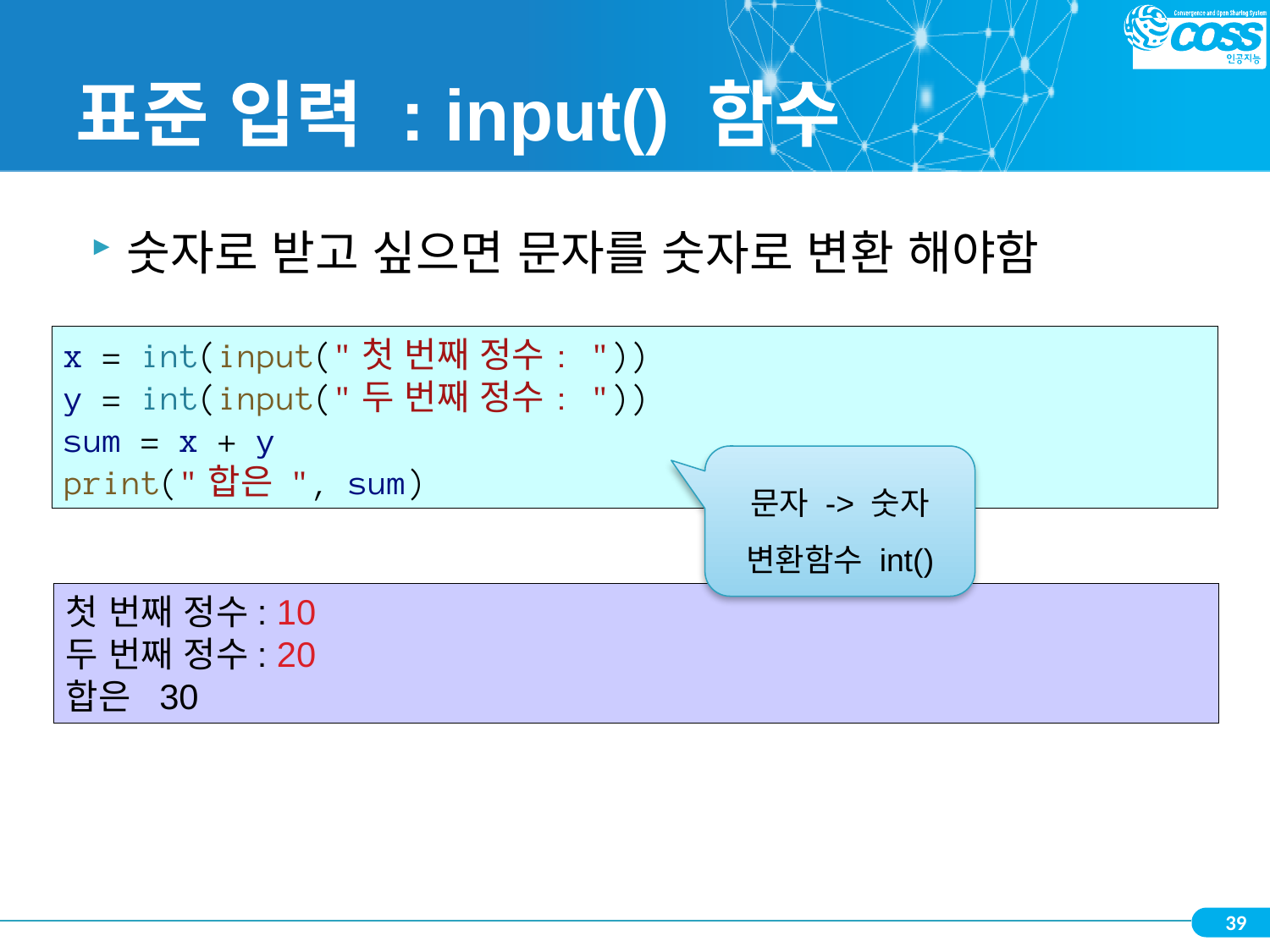

# 표준 입력 : input() 함수
숫자로 받고 싶으면 문자를 숫자로 변환 해야함
x = int(input("첫 번째 정수: "))
y = int(input("두 번째 정수: "))
sum = x + y
print("합은 ", sum)
문자 -> 숫자
변환함수 int()
첫 번째 정수: 10
두 번째 정수: 20
합은  30